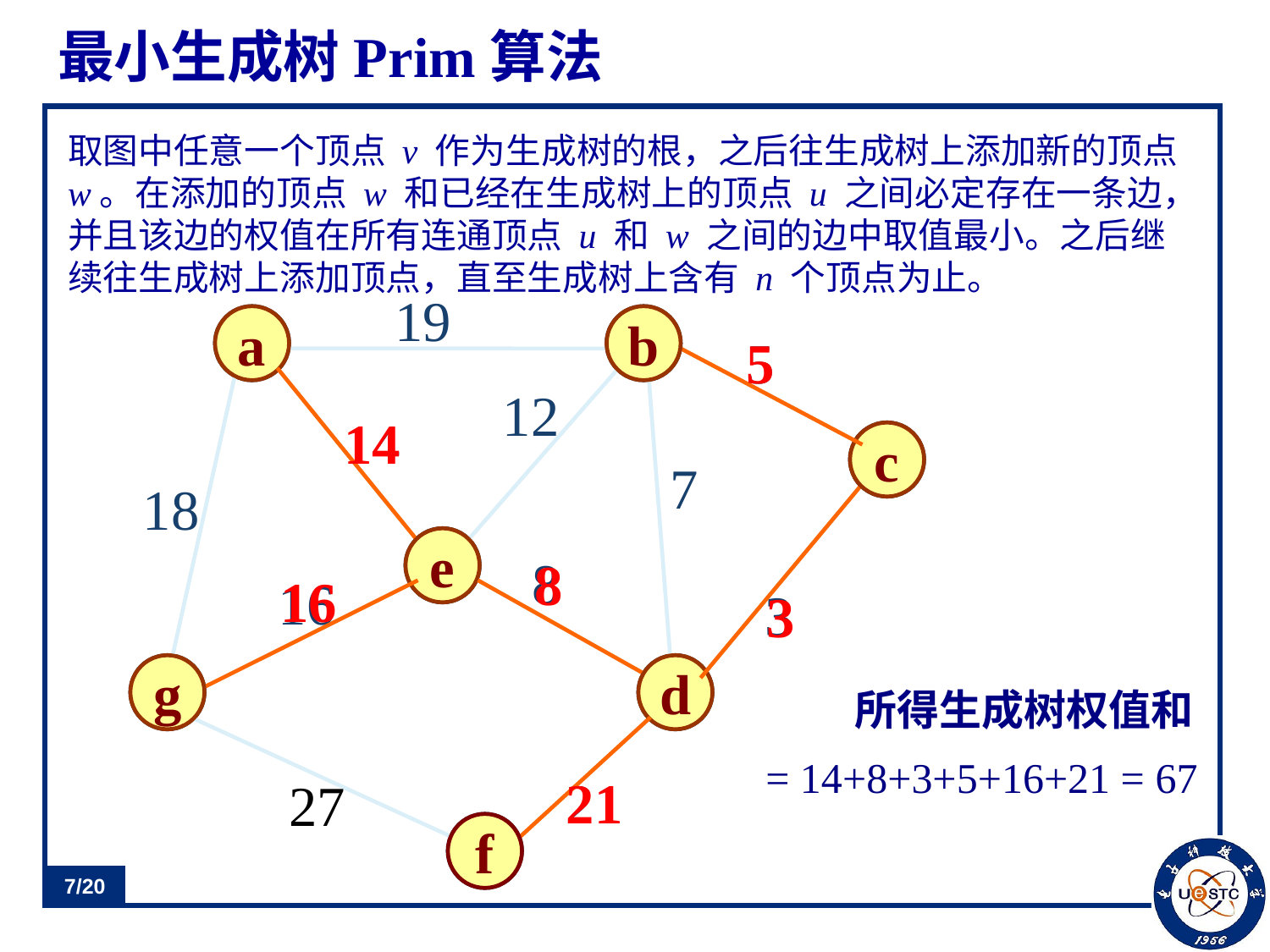

# 最小生成树Prim算法
取图中任意一个顶点 v 作为生成树的根，之后往生成树上添加新的顶点 w。在添加的顶点 w 和已经在生成树上的顶点 u 之间必定存在一条边，并且该边的权值在所有连通顶点 u 和 w 之间的边中取值最小。之后继续往生成树上添加顶点，直至生成树上含有 n 个顶点为止。

19
a
a
b
b
5
5

12

14
14
c
c
7
18

e
e
8
8
16
16
3
3

g
g
d
d
所得生成树权值和

= 14+8+3+5+16+21 = 67
21
21
27
f
f
7/20